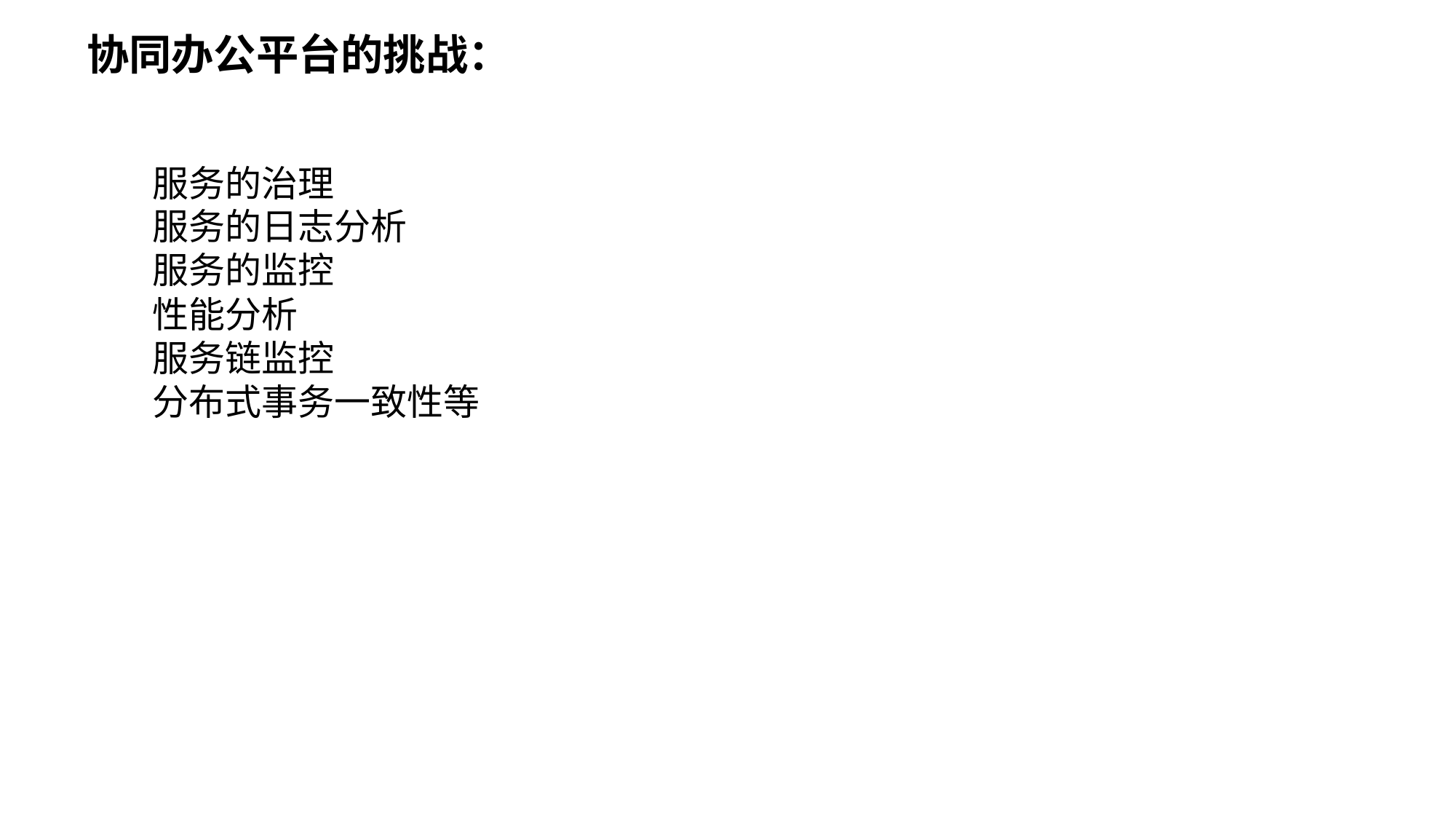

协同办公平台的挑战：
服务的治理
服务的日志分析
服务的监控
性能分析
服务链监控
分布式事务一致性等